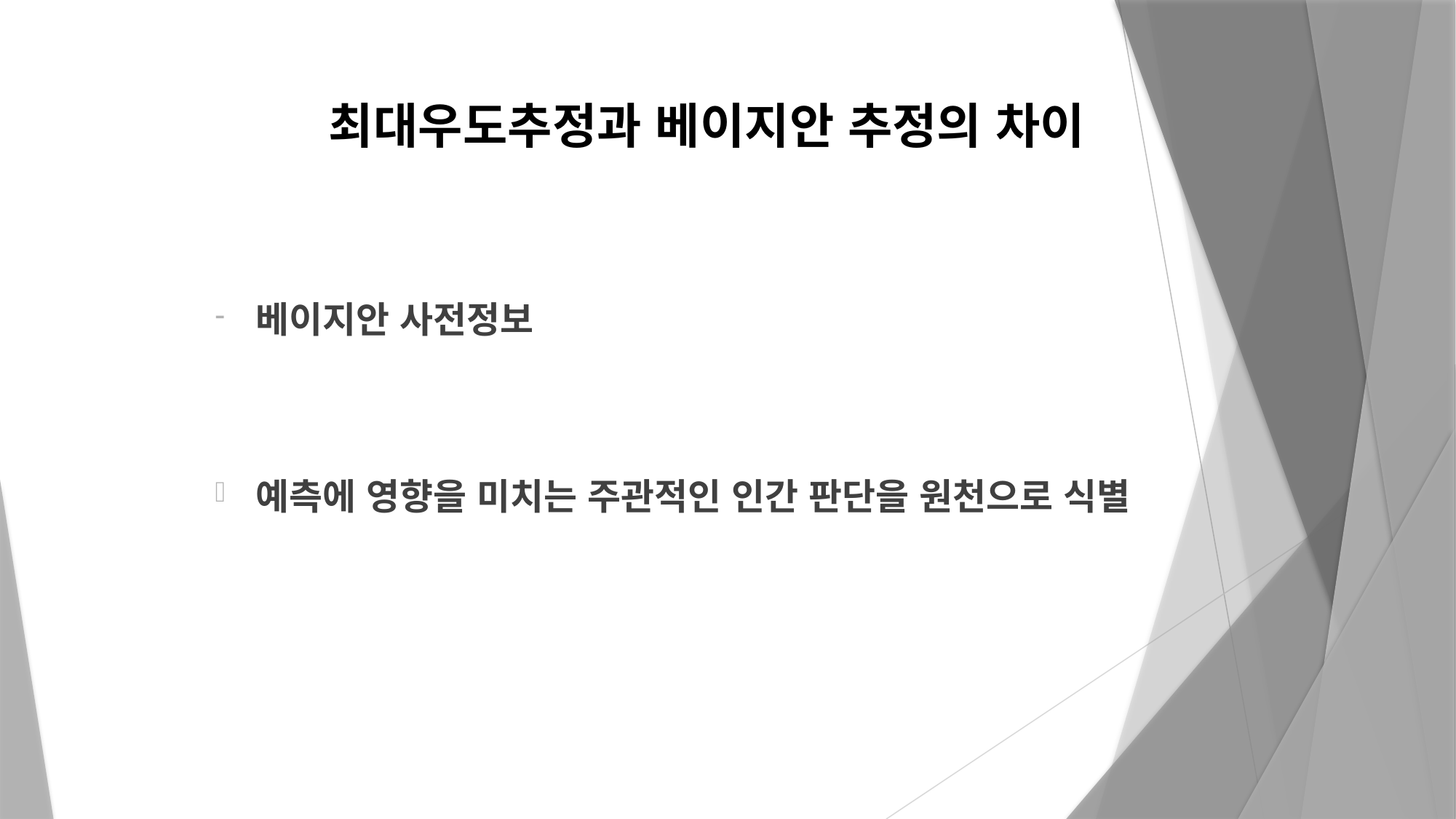

# 최대우도추정과 베이지안 추정의 차이
베이지안 사전정보

예측에 영향을 미치는 주관적인 인간 판단을 원천으로 식별